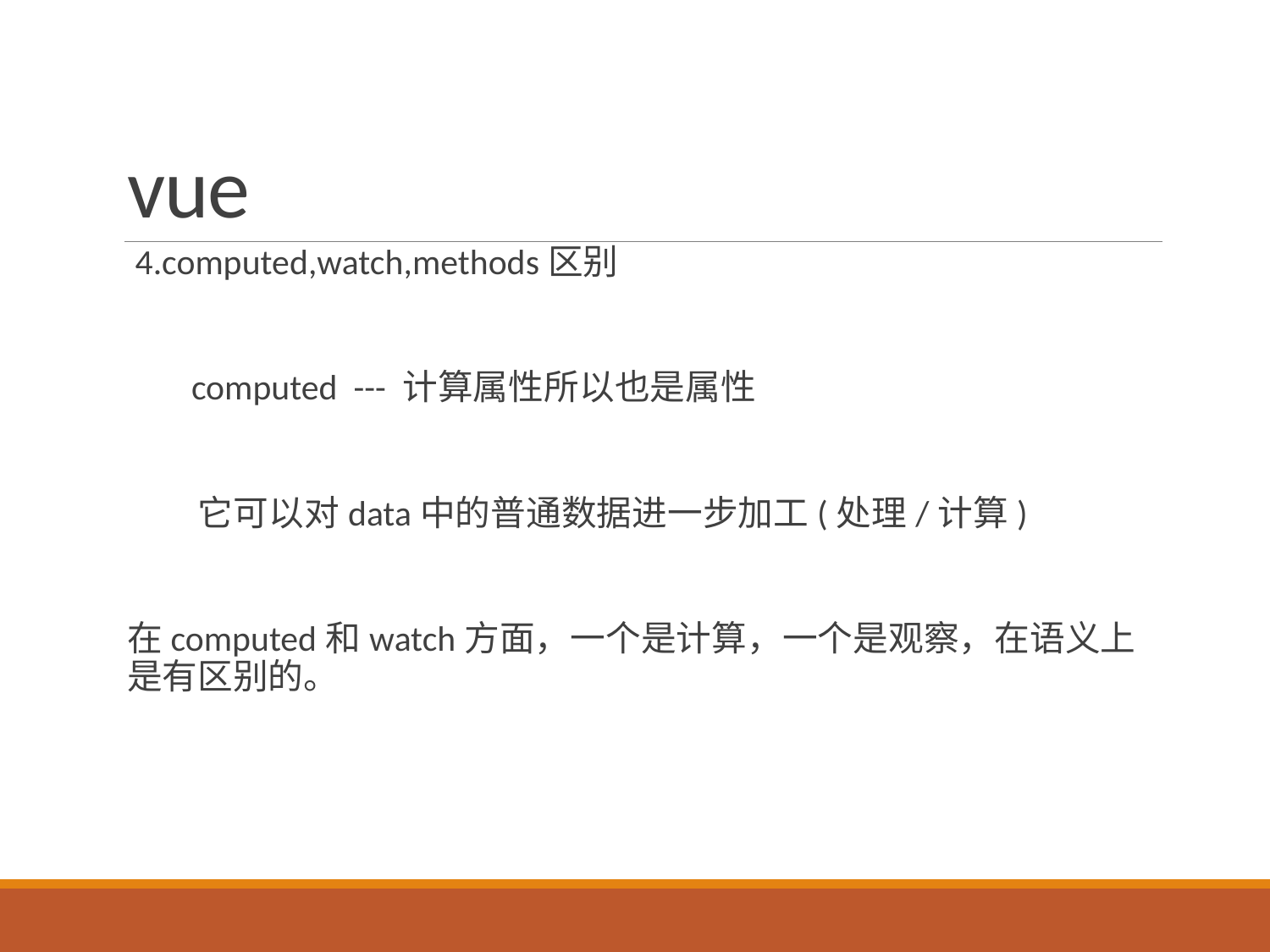

# vue
 4.computed,watch,methods区别

        computed  --- 计算属性所以也是属性

        它可以对data中的普通数据进一步加工(处理/计算)

在computed和watch方面，一个是计算，一个是观察，在语义上是有区别的。